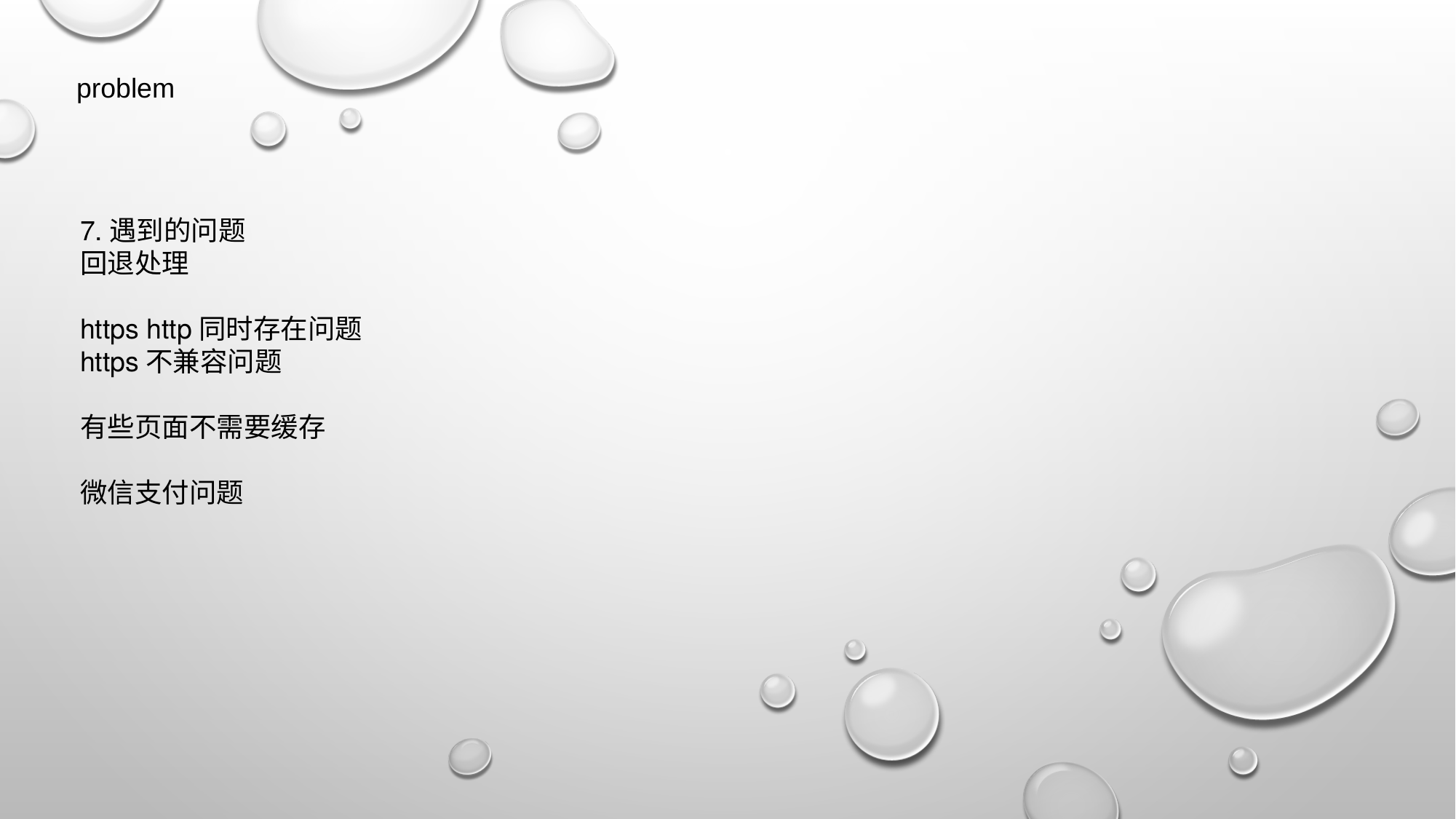

problem
7.遇到的问题
回退处理

https http同时存在问题
https不兼容问题

有些页面不需要缓存

微信支付问题